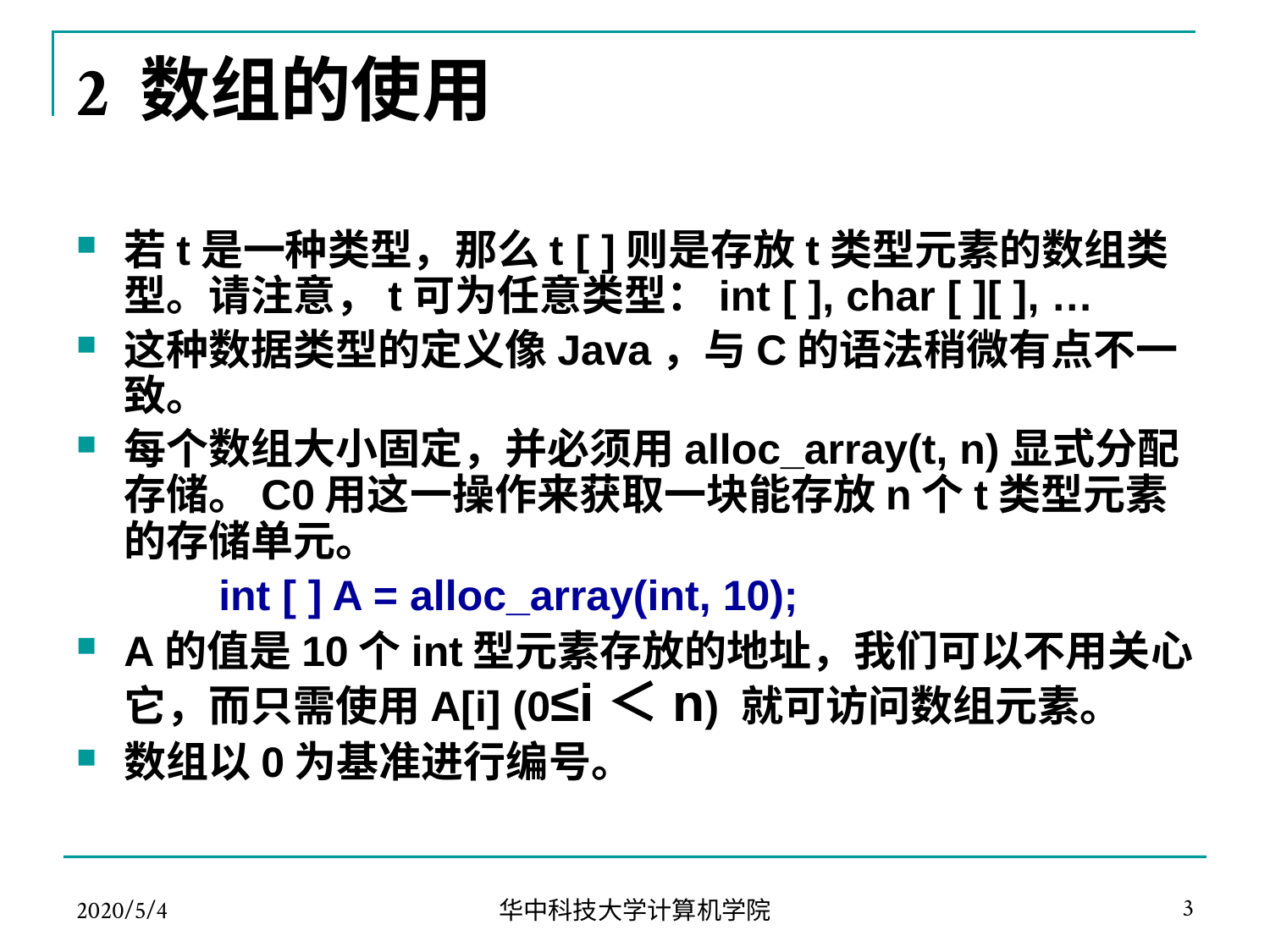

# 2 数组的使用
若t是一种类型，那么t [ ]则是存放t类型元素的数组类型。请注意，t可为任意类型：int [ ], char [ ][ ], …
这种数据类型的定义像Java，与C的语法稍微有点不一致。
每个数组大小固定，并必须用alloc_array(t, n)显式分配存储。C0用这一操作来获取一块能存放n个t类型元素的存储单元。
	        int [ ] A = alloc_array(int, 10);
A的值是10个int型元素存放的地址，我们可以不用关心它，而只需使用A[i] (0≤i＜n) 就可访问数组元素。
数组以0为基准进行编号。
2020/5/4
3
华中科技大学计算机学院